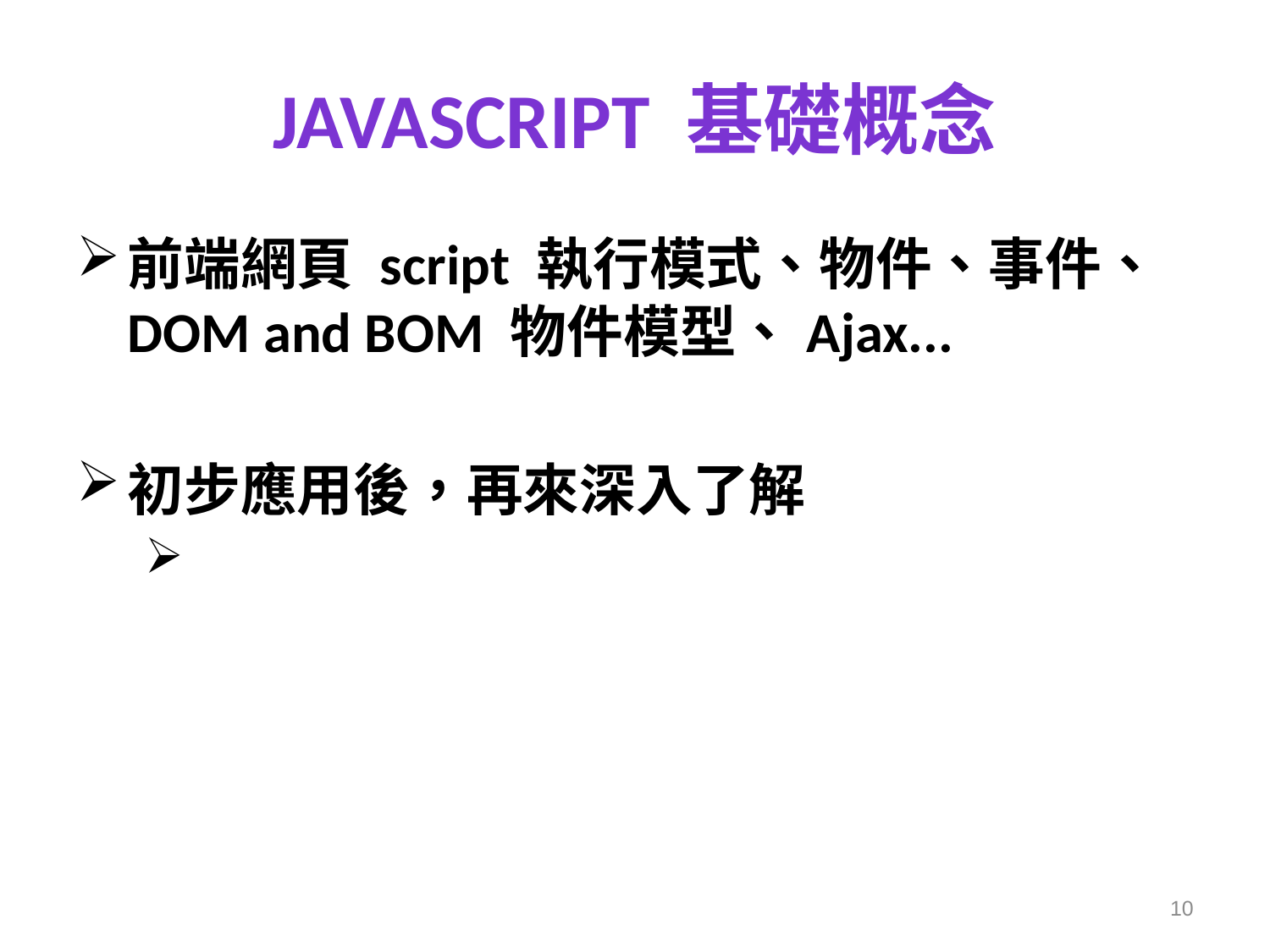

# JavaScript 基礎概念
前端網頁 script 執行模式、物件、事件、DOM and BOM 物件模型、Ajax...

初步應用後，再來深入了解

10